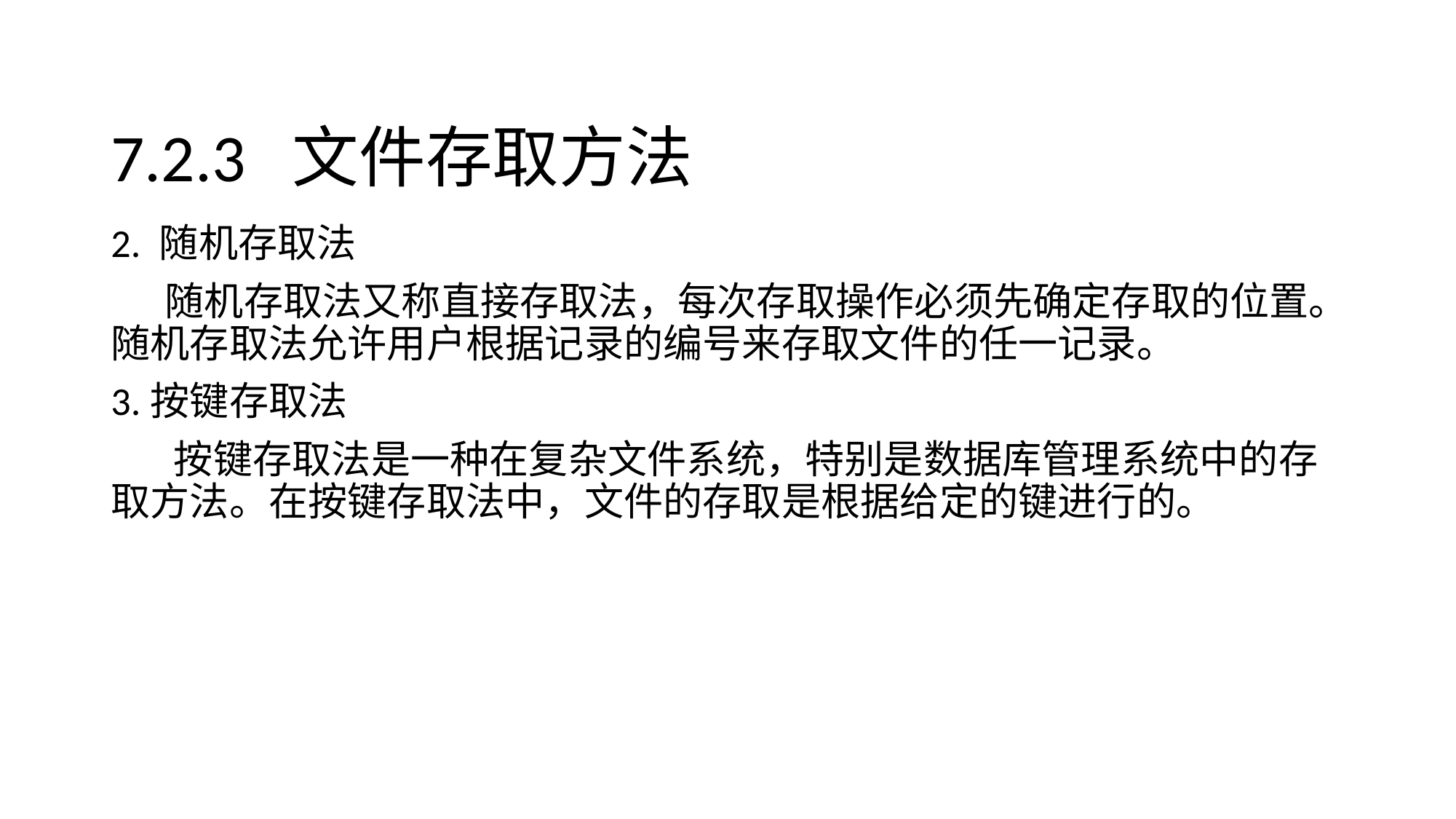

7.2.3  文件存取方法
2. 随机存取法
     随机存取法又称直接存取法，每次存取操作必须先确定存取的位置。随机存取法允许用户根据记录的编号来存取文件的任一记录。
3.按键存取法
      按键存取法是一种在复杂文件系统，特别是数据库管理系统中的存取方法。在按键存取法中，文件的存取是根据给定的键进行的。
8